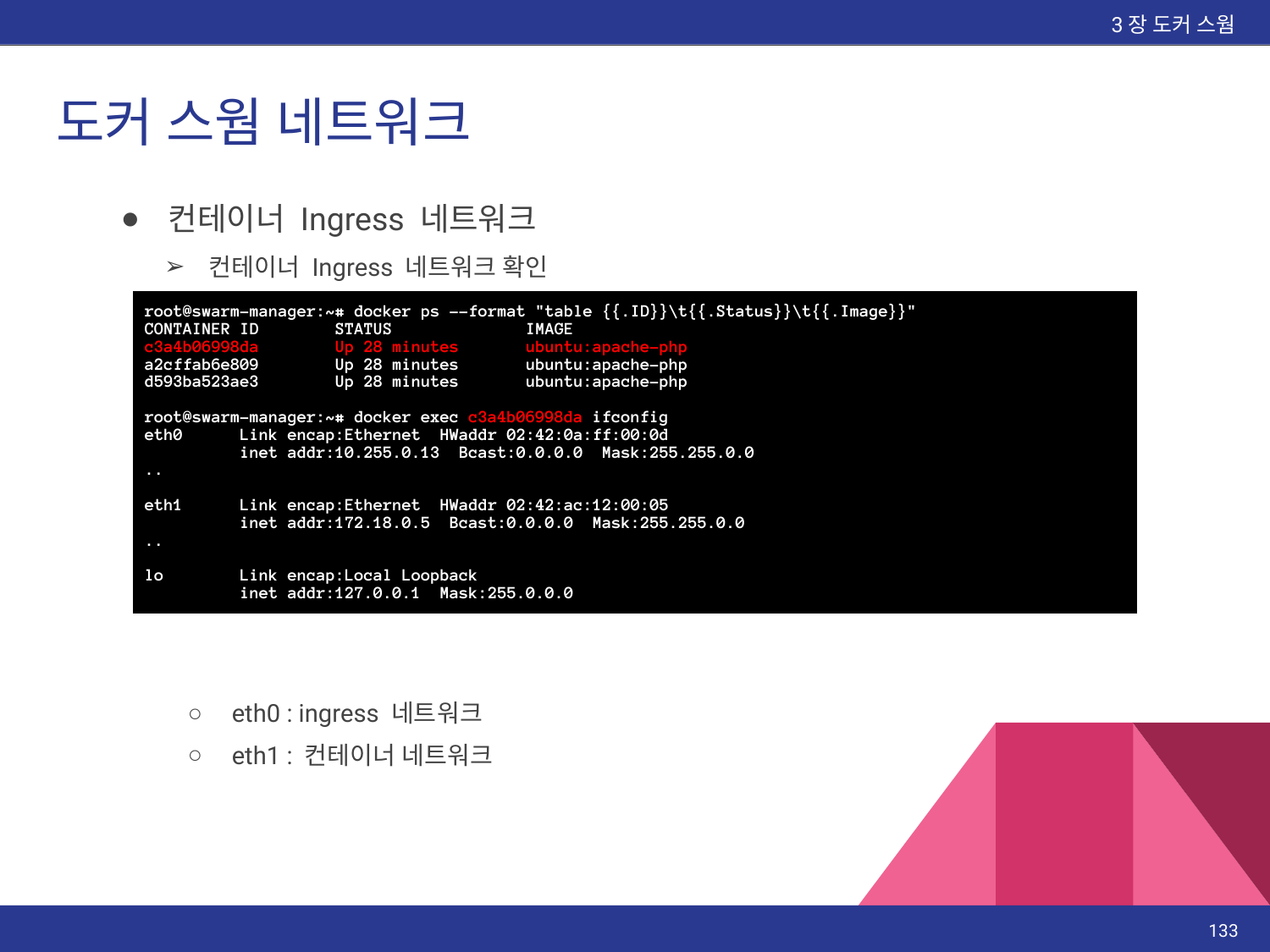

3장 도커 스웜

# 도커 스웜 네트워크
컨테이너 Ingress 네트워크

컨테이너 Ingress 네트워크 확인

| root@swarm-manager:~# docker ps --format "table {{.ID}}\t{{.Status}}\t{{.Image}}" CONTAINER ID STATUS IMAGE c3a4b06998da Up 28 minutes ubuntu:apache-php a2cffab6e809 Up 28 minutes ubuntu:apache-php d593ba523ae3 Up 28 minutes ubuntu:apache-php root@swarm-manager:~# docker exec c3a4b06998da ifconfig eth0 Link encap:Ethernet HWaddr 02:42:0a:ff:00:0d inet addr:10.255.0.13 Bcast:0.0.0.0 Mask:255.255.0.0 .. eth1 Link encap:Ethernet HWaddr 02:42:ac:12:00:05 inet addr:172.18.0.5 Bcast:0.0.0.0 Mask:255.255.0.0 .. lo Link encap:Local Loopback inet addr:127.0.0.1 Mask:255.0.0.0 |
| --- |
eth0 : ingress 네트워크
eth1 : 컨테이너 네트워크
133